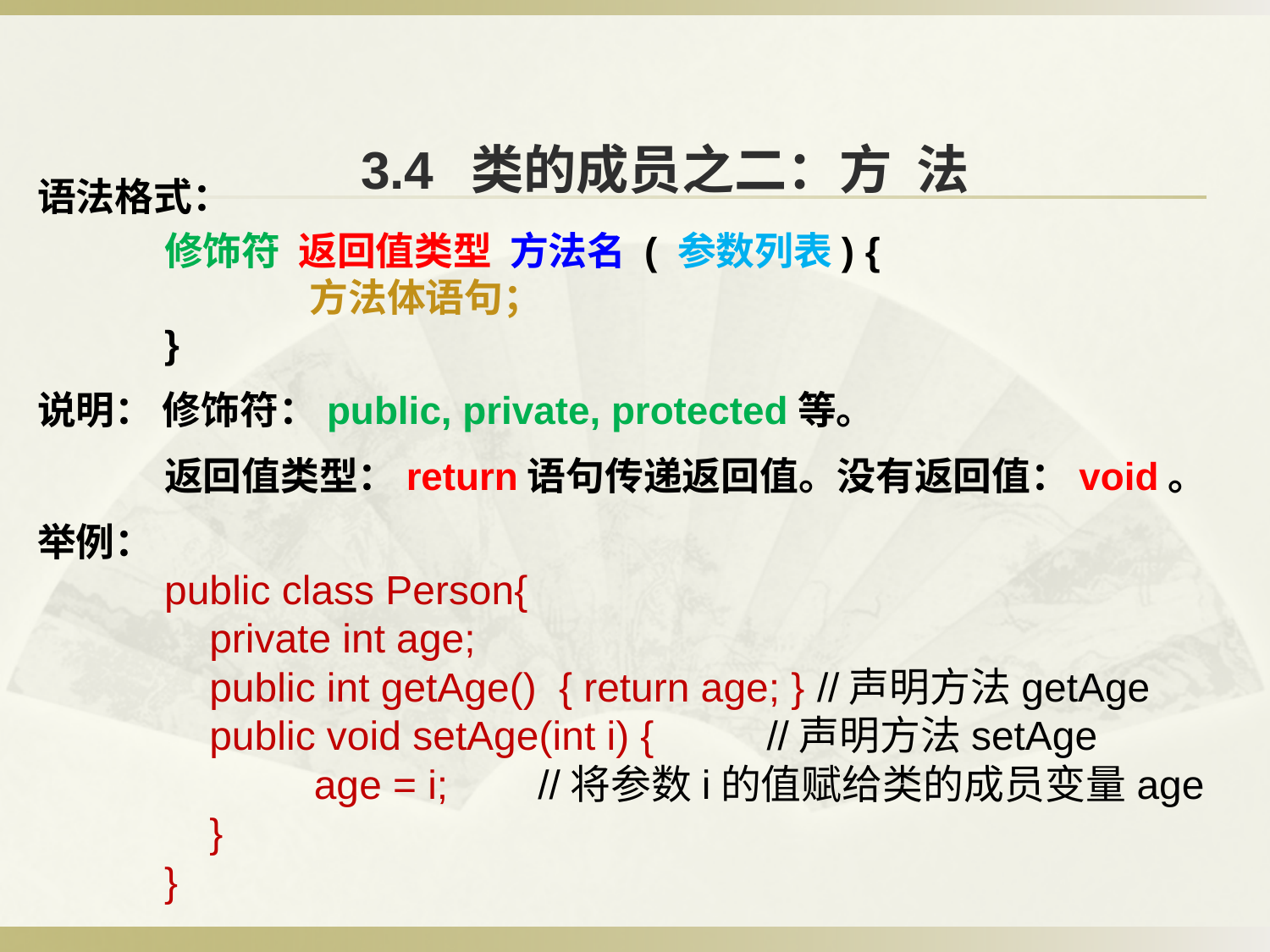

# 3.4  类的成员之二：方  法
语法格式：
 	修饰符  返回值类型  方法名 ( 参数列表) {
  	 方法体语句；
}
说明： 修饰符：public, private, protected等。
	返回值类型：return语句传递返回值。没有返回值：void。
举例：
	public class Person{
    private int age;
    public int getAge()  { return age; } //声明方法getAge
    public void setAge(int i) {          //声明方法setAge
	  age = i;        //将参数i的值赋给类的成员变量age
    }
}